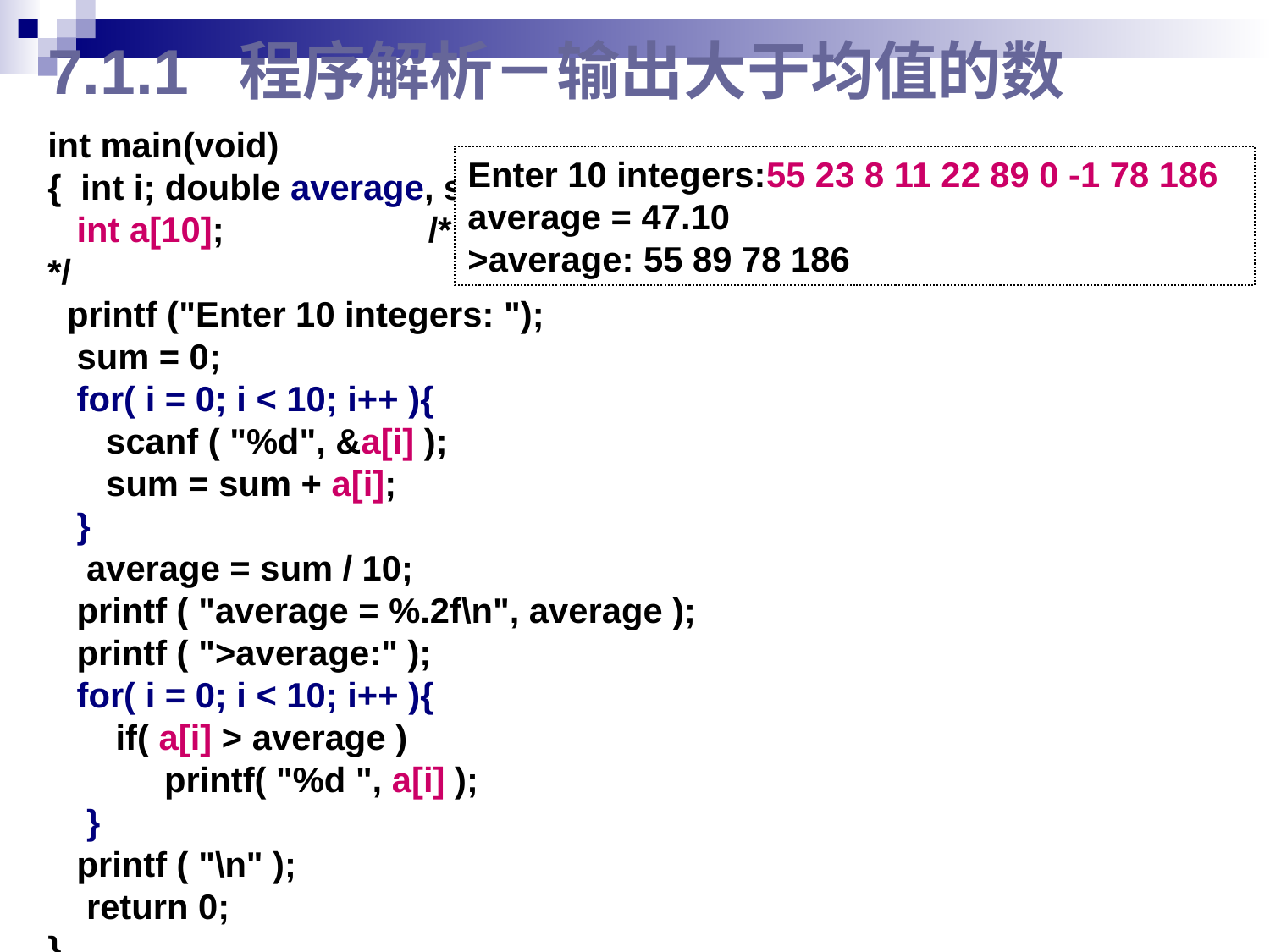

# 7.1.1  程序解析－输出大于均值的数
int main(void)
{  int i; double average, sum;     /* average存放平均值 */
   int a[10]; 	             /* 定义1个数组a，它有10个整型元素 */
  printf ("Enter 10 integers: ");
   sum = 0;
   for( i = 0; i < 10; i++ ){
      scanf ( "%d", &a[i] );
      sum = sum + a[i];
   }
    average = sum / 10;
   printf ( "average = %.2f\n", average );
   printf ( ">average:" );
   for( i = 0; i < 10; i++ ){
       if( a[i] > average )
            printf( "%d ", a[i] );
    }
   printf ( "\n" );
    return 0;
}
Enter 10 integers:55 23 8 11 22 89 0 -1 78 186
average = 47.10
>average: 55 89 78 186